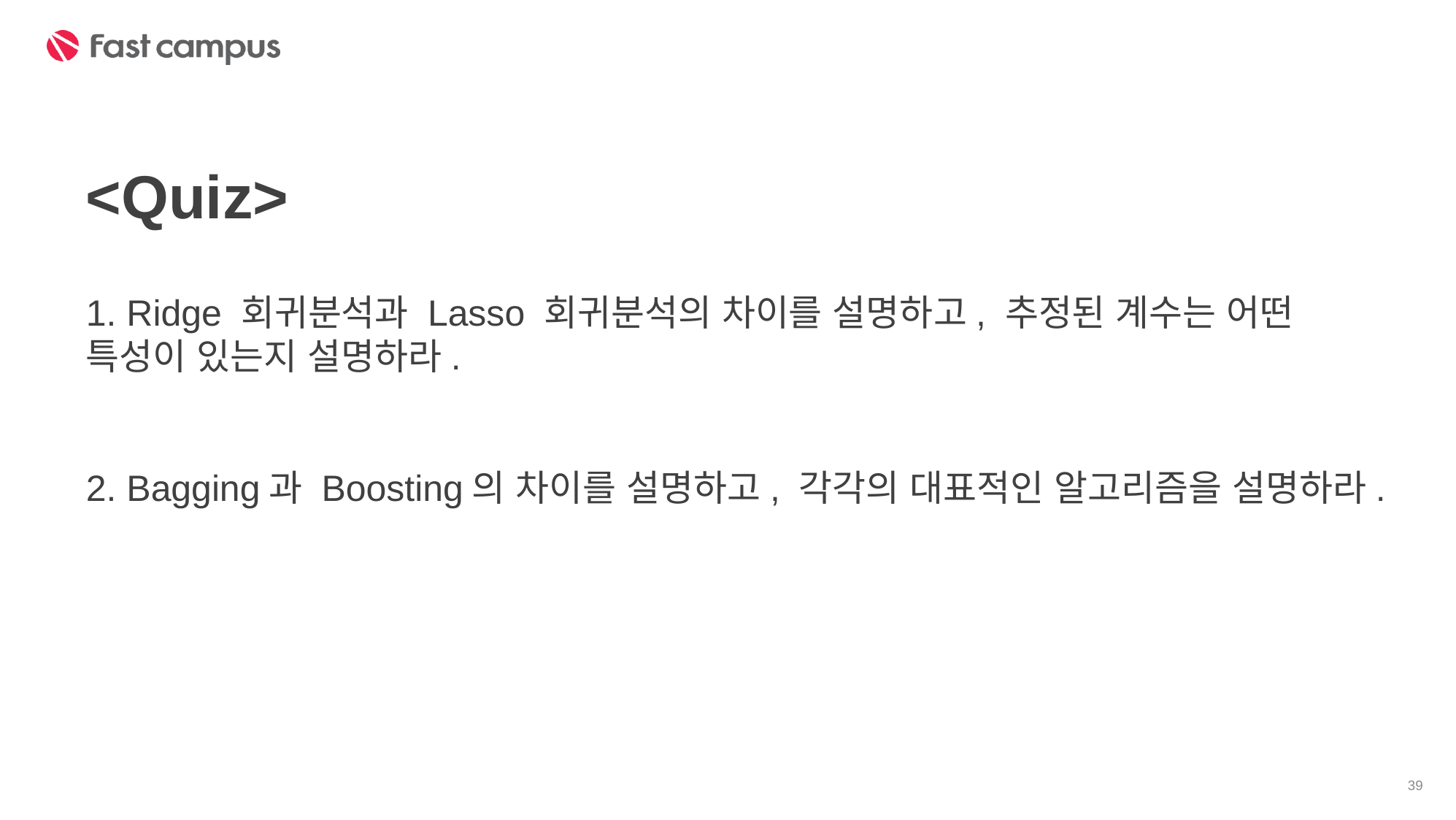

# <Quiz> 1. Ridge 회귀분석과 Lasso 회귀분석의 차이를 설명하고, 추정된 계수는 어떤 특성이 있는지 설명하라. 2. Bagging과 Boosting의 차이를 설명하고, 각각의 대표적인 알고리즘을 설명하라.
39